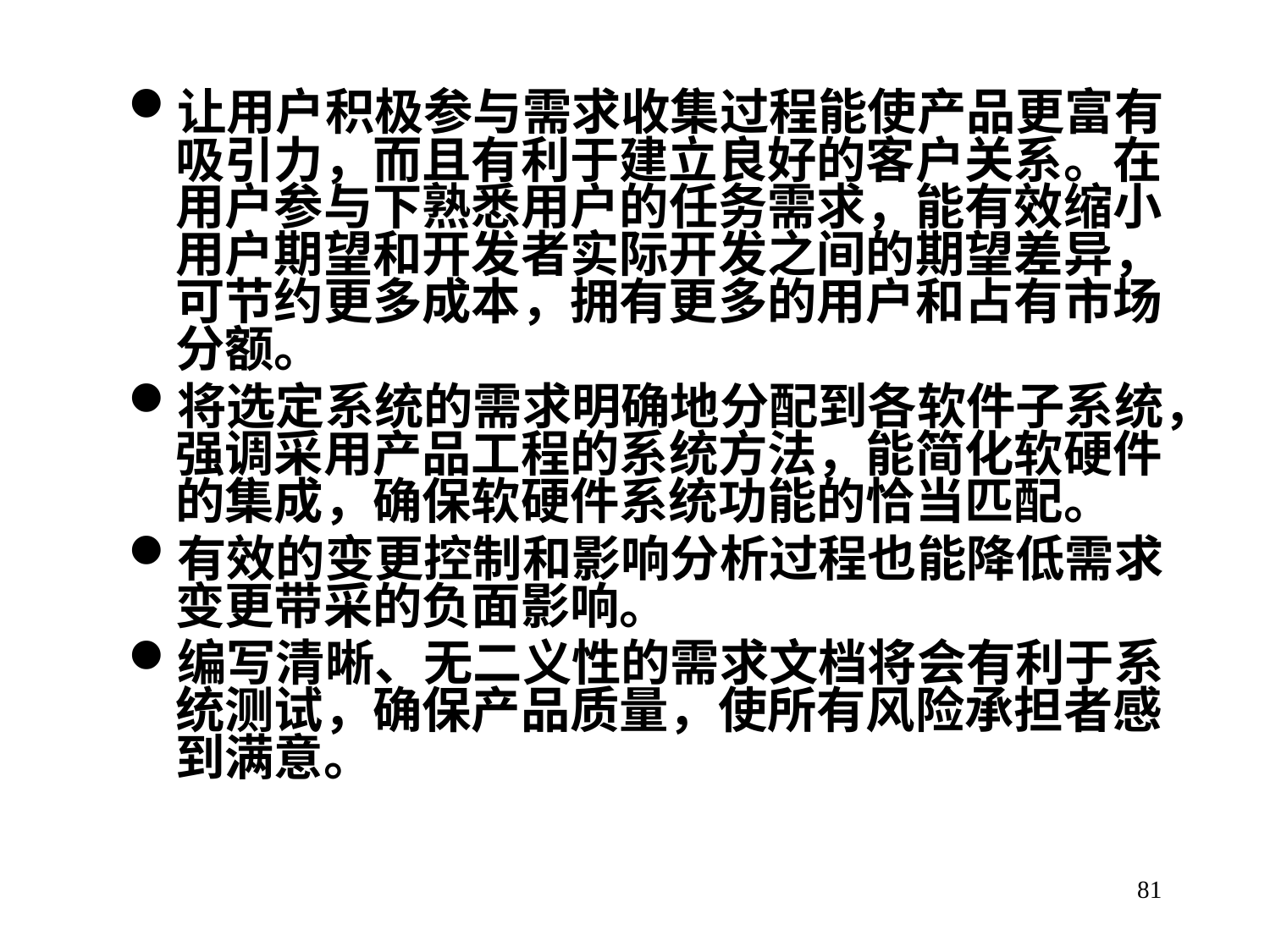

# 让用户积极参与需求收集过程能使产品更富有吸引力，而且有利于建立良好的客户关系。在用户参与下熟悉用户的任务需求，能有效缩小用户期望和开发者实际开发之间的期望差异，可节约更多成本，拥有更多的用户和占有市场分额。
将选定系统的需求明确地分配到各软件子系统，强调采用产品工程的系统方法，能简化软硬件的集成，确保软硬件系统功能的恰当匹配。
有效的变更控制和影响分析过程也能降低需求变更带采的负面影响。
编写清晰、无二义性的需求文档将会有利于系统测试，确保产品质量，使所有风险承担者感到满意。

81